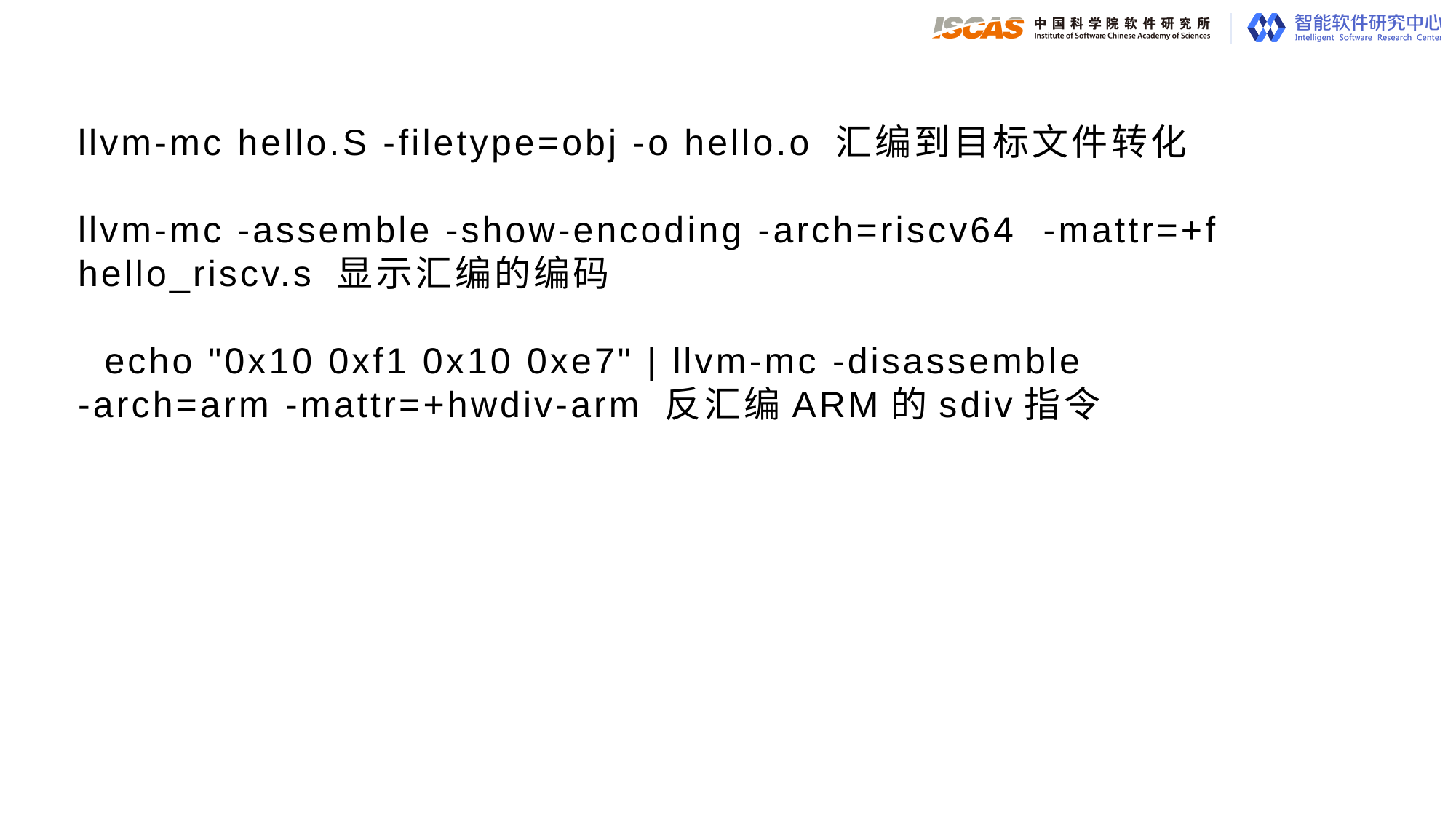

llvm-mc hello.S -filetype=obj -o hello.o 汇编到目标文件转化

llvm-mc -assemble -show-encoding -arch=riscv64  -mattr=+f  hello_riscv.s 显示汇编的编码

  echo "0x10 0xf1 0x10 0xe7" | llvm-mc -disassemble
-arch=arm -mattr=+hwdiv-arm 反汇编ARM的sdiv指令